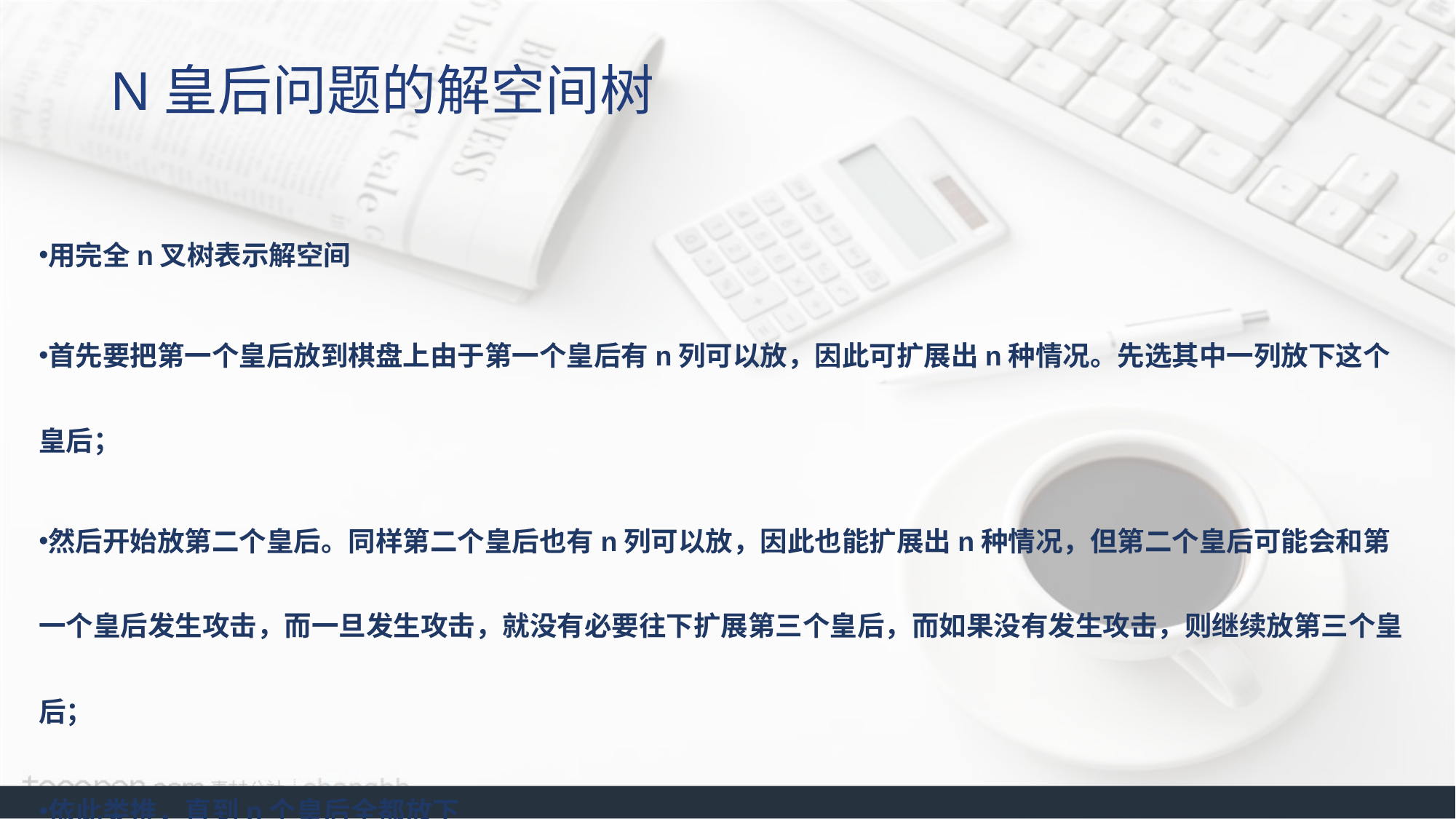

# N皇后问题的解空间树
用完全n叉树表示解空间
首先要把第一个皇后放到棋盘上由于第一个皇后有n列可以放，因此可扩展出n种情况。先选其中一列放下这个皇后；
然后开始放第二个皇后。同样第二个皇后也有n列可以放，因此也能扩展出n种情况，但第二个皇后可能会和第一个皇后发生攻击，而一旦发生攻击，就没有必要往下扩展第三个皇后，而如果没有发生攻击，则继续放第三个皇后；
依此类推，直到n个皇后全都放下